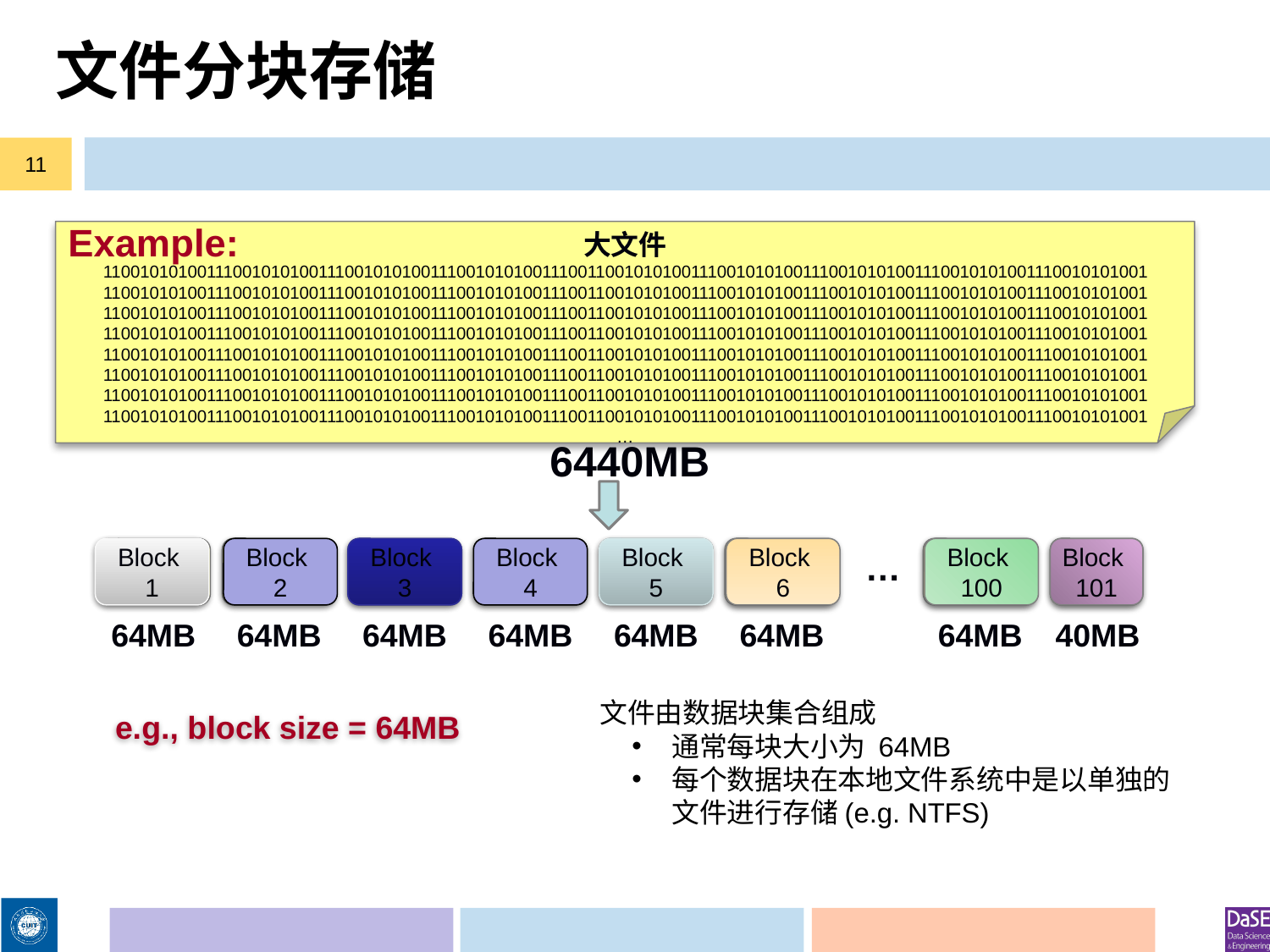

# 文件分块存储
11

大文件
1100101010011100101010011100101010011100101010011100110010101001110010101001110010101001110010101001110010101001
1100101010011100101010011100101010011100101010011100110010101001110010101001110010101001110010101001110010101001
1100101010011100101010011100101010011100101010011100110010101001110010101001110010101001110010101001110010101001
1100101010011100101010011100101010011100101010011100110010101001110010101001110010101001110010101001110010101001
1100101010011100101010011100101010011100101010011100110010101001110010101001110010101001110010101001110010101001
1100101010011100101010011100101010011100101010011100110010101001110010101001110010101001110010101001110010101001
1100101010011100101010011100101010011100101010011100110010101001110010101001110010101001110010101001110010101001
1100101010011100101010011100101010011100101010011100110010101001110010101001110010101001110010101001110010101001
…

Example:
6440MB

Block
1
Block
1
Block
2
Block
2
Block
3
Block
3
Block
4
Block
4
Block
5
Block
5
Block
6
Block
6
…
Block
100
Block
100
Block
101
Block
101
64MB
64MB
64MB
64MB
64MB
64MB
64MB
40MB
    文件由数据块集合组成
通常每块大小为 64MB
每个数据块在本地文件系统中是以单独的文件进行存储(e.g. NTFS)
e.g., block size = 64MB